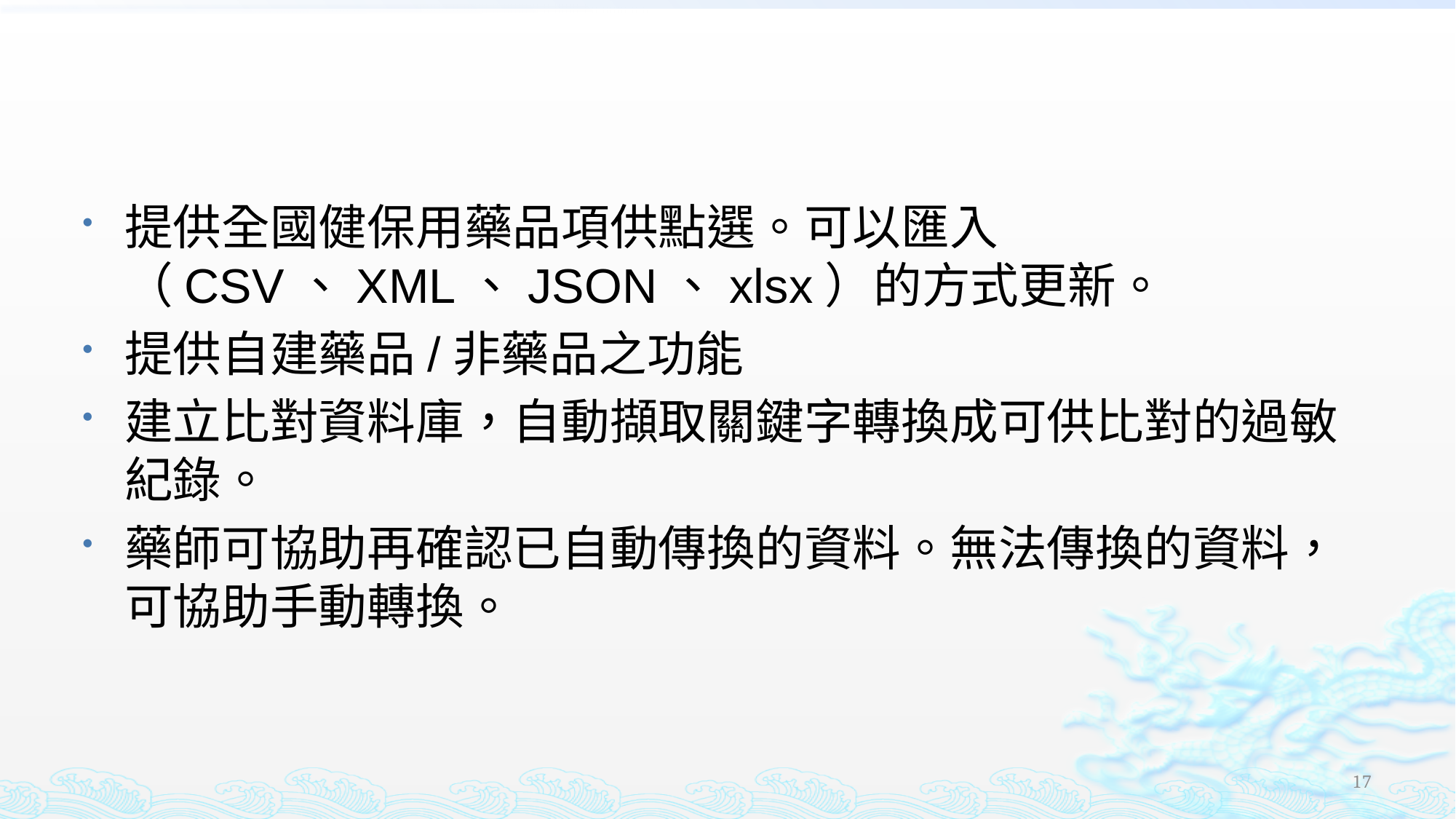

#
提供全國健保用藥品項供點選。可以匯入（CSV、XML、JSON、xlsx）的方式更新。
提供自建藥品/非藥品之功能
建立比對資料庫，自動擷取關鍵字轉換成可供比對的過敏紀錄。
藥師可協助再確認已自動傳換的資料。無法傳換的資料，可協助手動轉換。
17